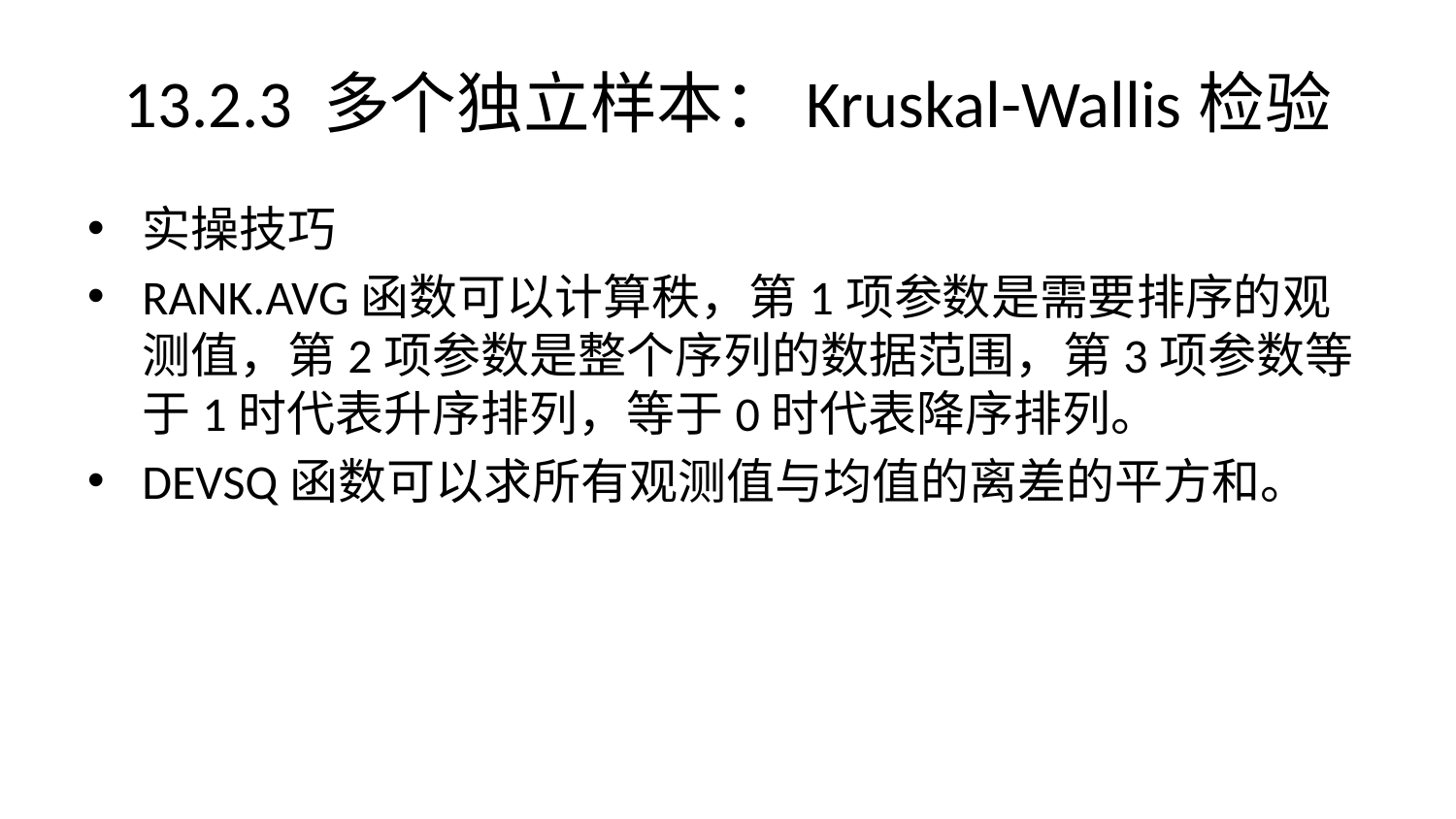

# 13.2.3 多个独立样本：Kruskal-Wallis检验
实操技巧
RANK.AVG函数可以计算秩，第1项参数是需要排序的观测值，第2项参数是整个序列的数据范围，第3项参数等于1时代表升序排列，等于0时代表降序排列。
DEVSQ函数可以求所有观测值与均值的离差的平方和。